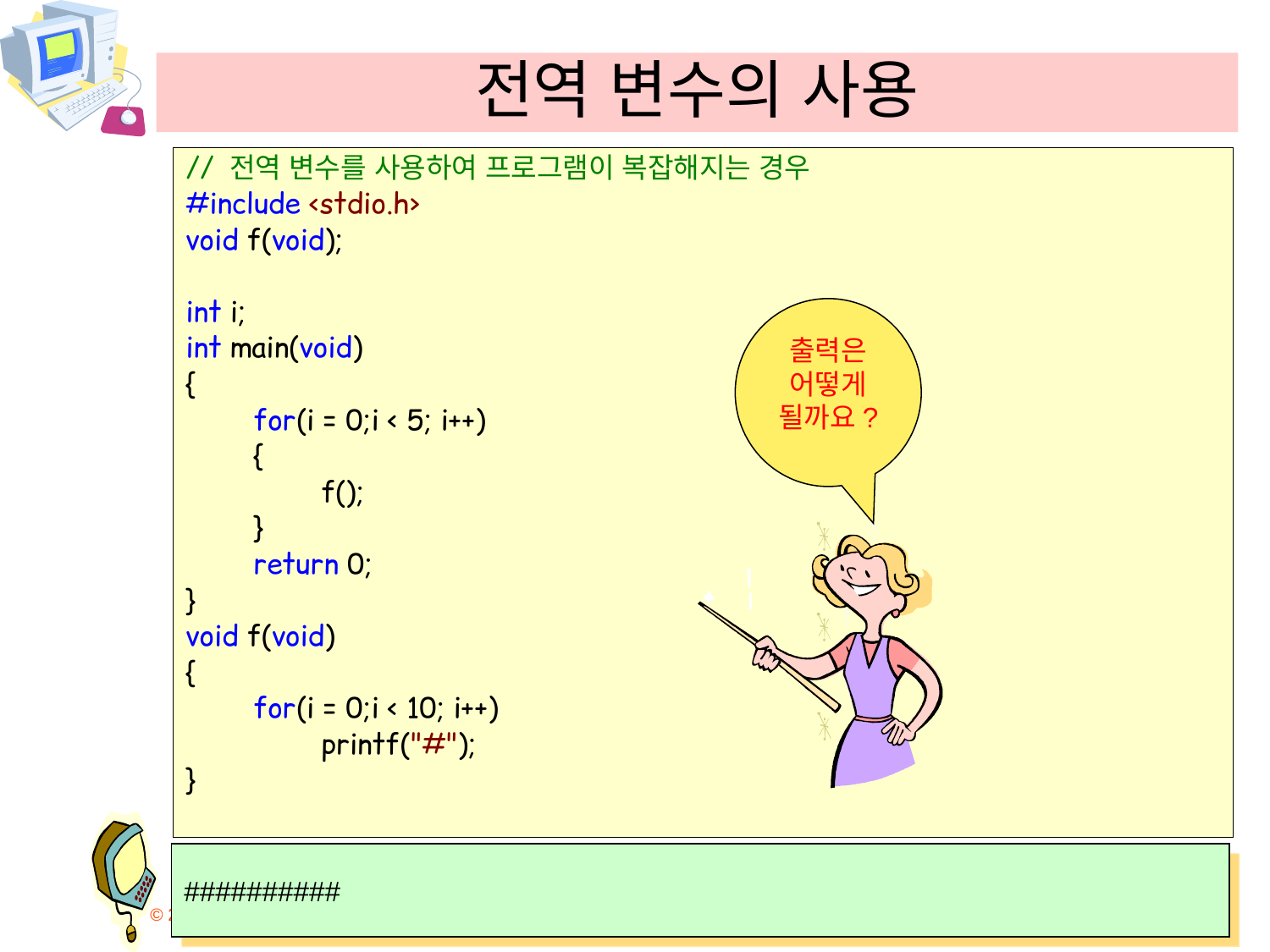

# 전역 변수의 사용
// 전역 변수를 사용하여 프로그램이 복잡해지는 경우
#include <stdio.h>
void f(void);

int i;
int main(void)
{
        for(i = 0;i < 5; i++)
        {
                f();
        }
        return 0;
}
void f(void)
{
        for(i = 0;i < 10; i++)
                printf("#");
}
출력은 어떻게 될까요?

##########